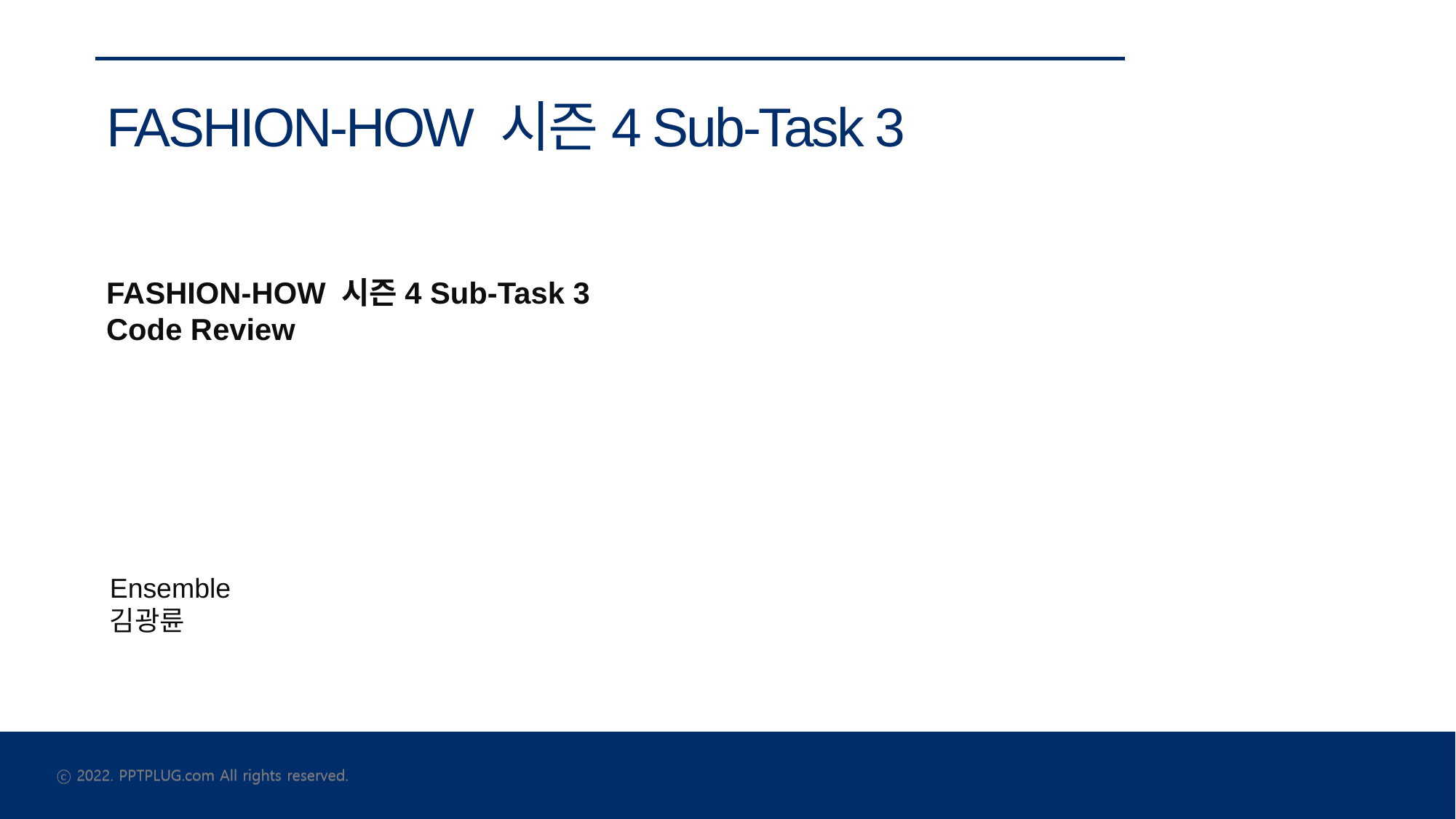

FASHION-HOW 시즌4 Sub-Task 3
FASHION-HOW 시즌4 Sub-Task 3
Code Review
Ensemble
김광륜